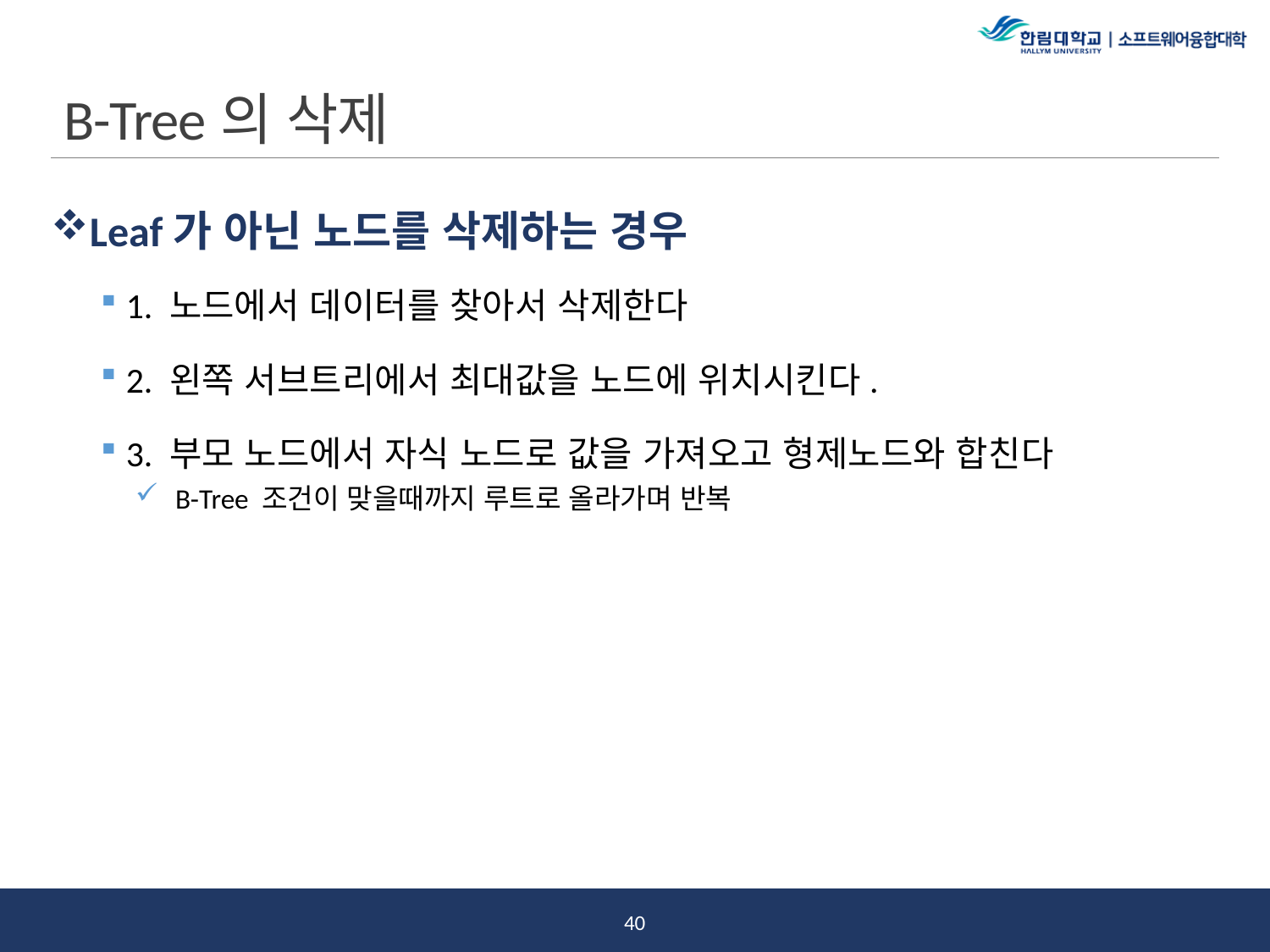

# B-Tree의 삭제
Leaf가 아닌 노드를 삭제하는 경우
1. 노드에서 데이터를 찾아서 삭제한다
2. 왼쪽 서브트리에서 최대값을 노드에 위치시킨다.
3. 부모 노드에서 자식 노드로 값을 가져오고 형제노드와 합친다
B-Tree 조건이 맞을때까지 루트로 올라가며 반복
40